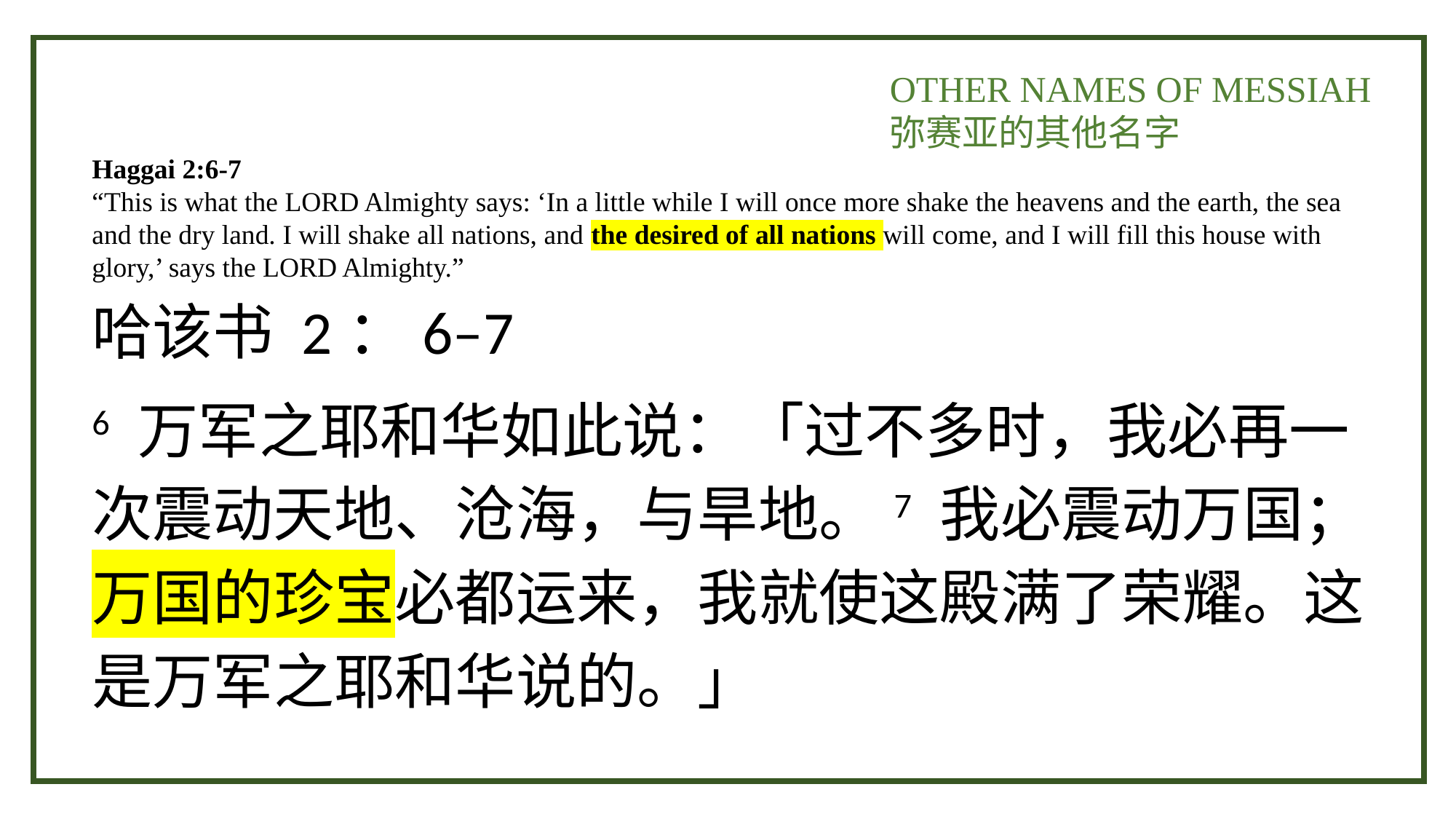

OTHER NAMES OF MESSIAH
弥赛亚的其他名字
Haggai 2:6-7
“This is what the LORD Almighty says: ‘In a little while I will once more shake the heavens and the earth, the sea and the dry land. I will shake all nations, and the desired of all nations will come, and I will fill this house with glory,’ says the LORD Almighty.”
哈该书 2：6–7
6 万军之耶和华如此说：「过不多时，我必再一次震动天地、沧海，与旱地。7 我必震动万国；万国的珍宝必都运来，我就使这殿满了荣耀。这是万军之耶和华说的。」